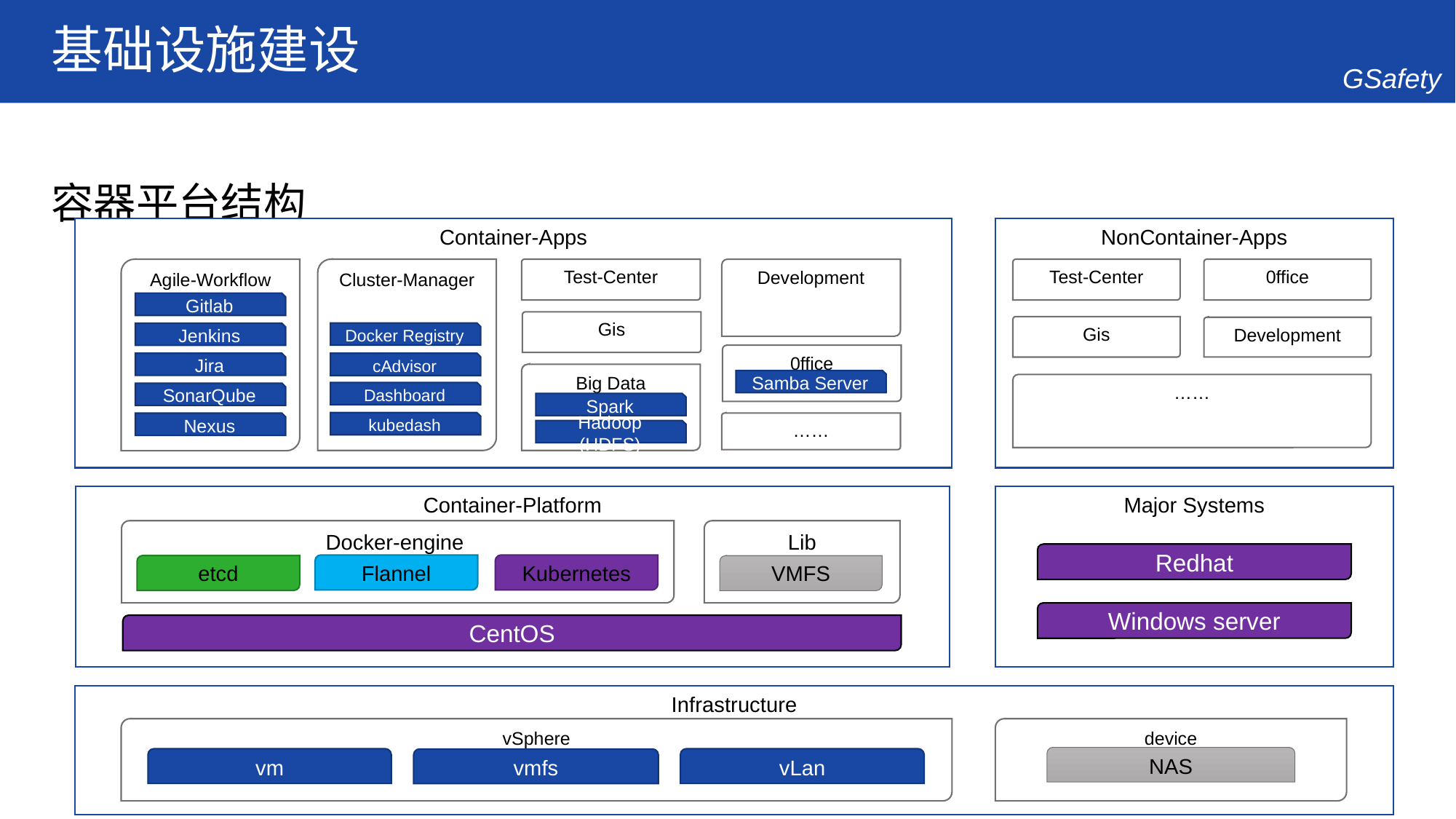

# 基础设施建设
容器平台结构
Container-Apps
NonContainer-Apps
Agile-Workflow
0ffice
Cluster-Manager
Test-Center
Development
Test-Center
Gitlab
Gis
Gis
Development
Docker Registry
Jenkins
0ffice
Jira
cAdvisor
Big Data
Samba Server
……
Dashboard
SonarQube
Spark
kubedash
Nexus
……
Hadoop (HDFS)
Major Systems
Container-Platform
Docker-engine
Lib
Redhat
Flannel
Kubernetes
etcd
VMFS
Windows server
CentOS
Infrastructure
vSphere
vm
vLan
vmfs
device
NAS